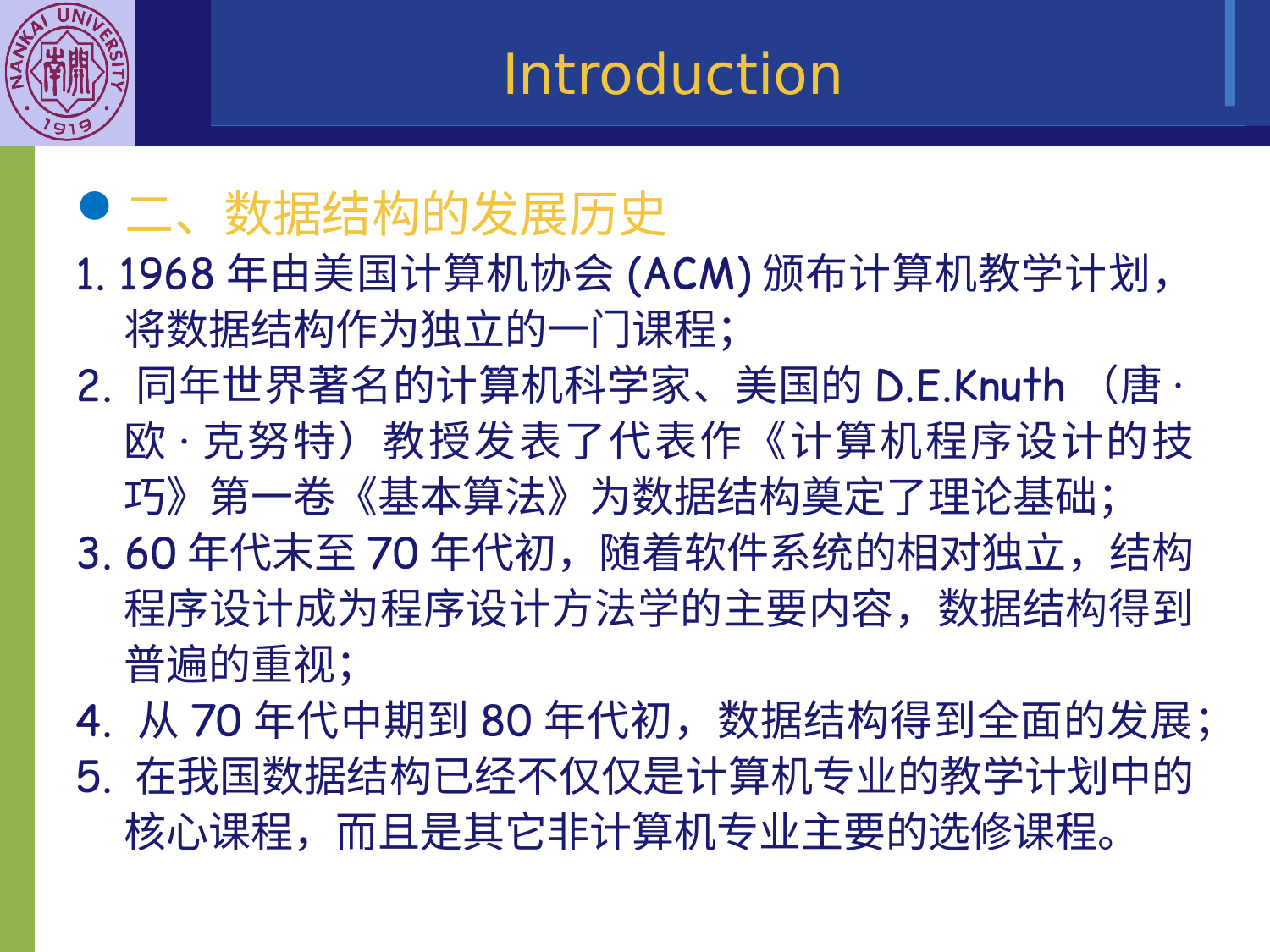

# Introduction
二、数据结构的发展历史
1. 1968年由美国计算机协会(ACM)颁布计算机教学计划，将数据结构作为独立的一门课程；
2. 同年世界著名的计算机科学家、美国的D.E.Knuth（唐·欧·克努特）教授发表了代表作《计算机程序设计的技巧》第一卷《基本算法》为数据结构奠定了理论基础；
3. 60年代末至70年代初，随着软件系统的相对独立，结构程序设计成为程序设计方法学的主要内容，数据结构得到普遍的重视；
4. 从70年代中期到80年代初，数据结构得到全面的发展；
5. 在我国数据结构已经不仅仅是计算机专业的教学计划中的核心课程，而且是其它非计算机专业主要的选修课程。
21